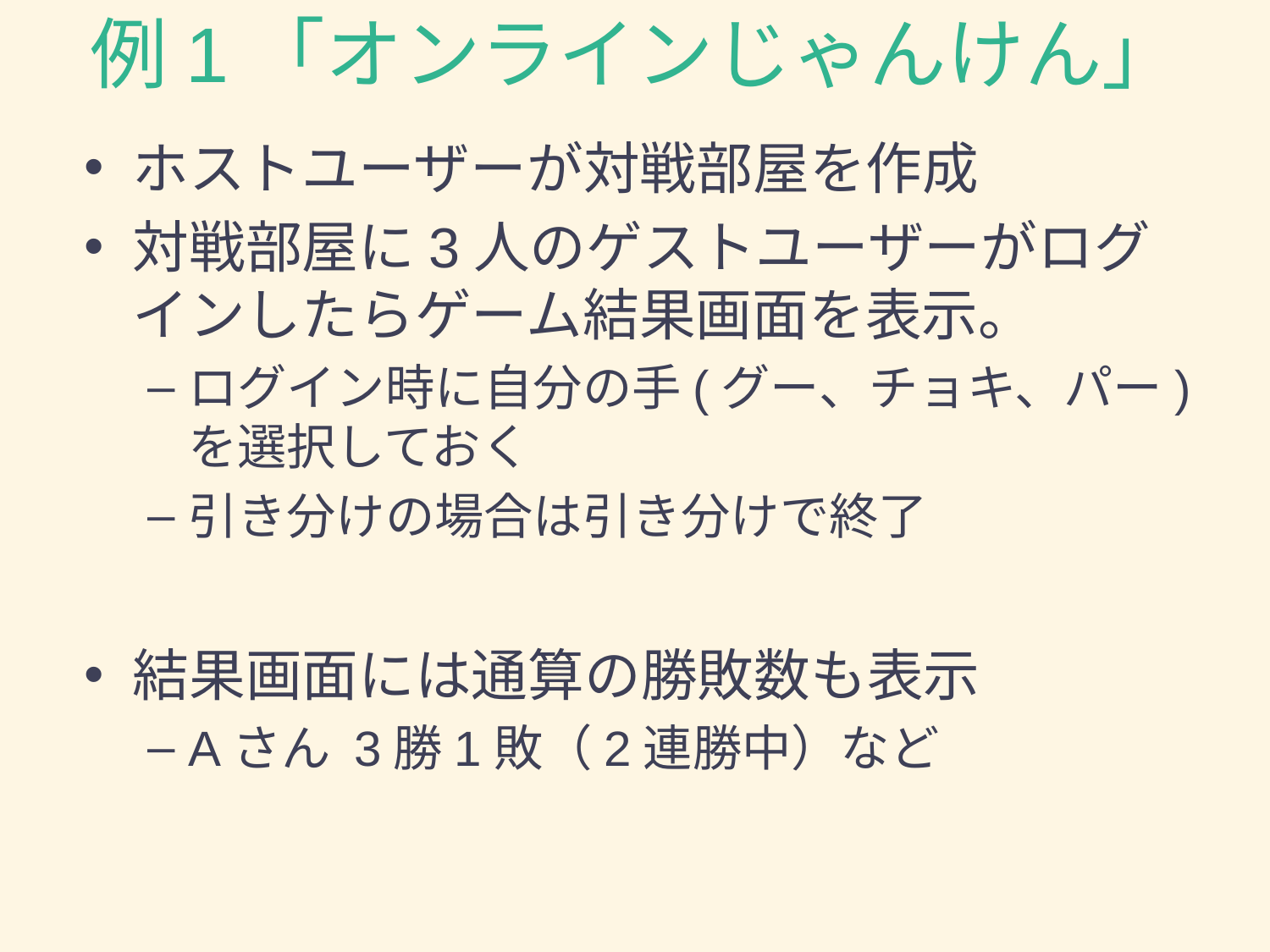

# 例1「オンラインじゃんけん」
ホストユーザーが対戦部屋を作成
対戦部屋に3人のゲストユーザーがログインしたらゲーム結果画面を表示。
ログイン時に自分の手(グー、チョキ、パー)を選択しておく
引き分けの場合は引き分けで終了

結果画面には通算の勝敗数も表示
Aさん 3勝1敗（2連勝中）など